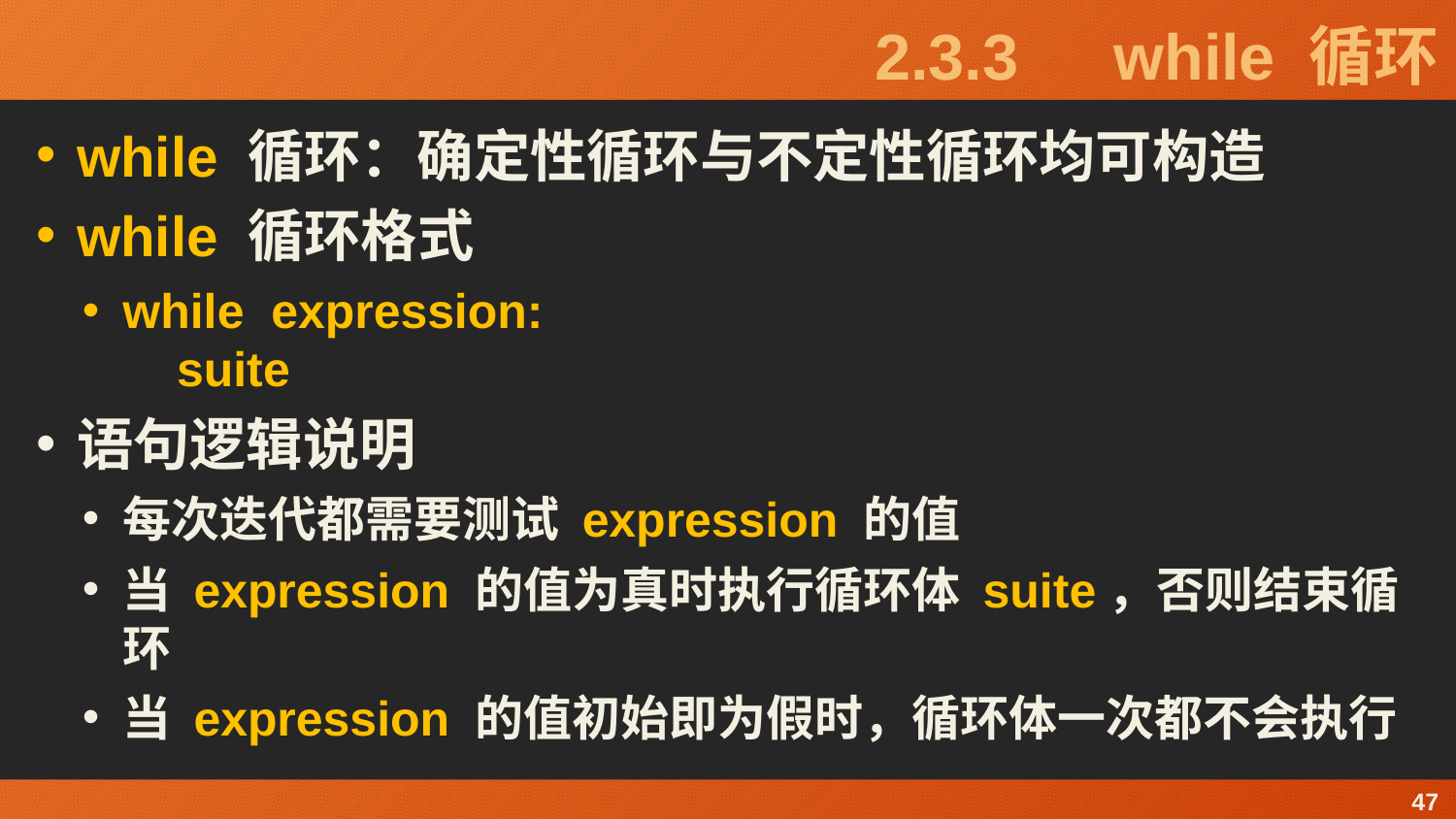

# 2.3.3　while 循环
while 循环：确定性循环与不定性循环均可构造
while 循环格式
while  expression:
    suite
语句逻辑说明
每次迭代都需要测试 expression 的值
当 expression 的值为真时执行循环体 suite，否则结束循环
当 expression 的值初始即为假时，循环体一次都不会执行
47